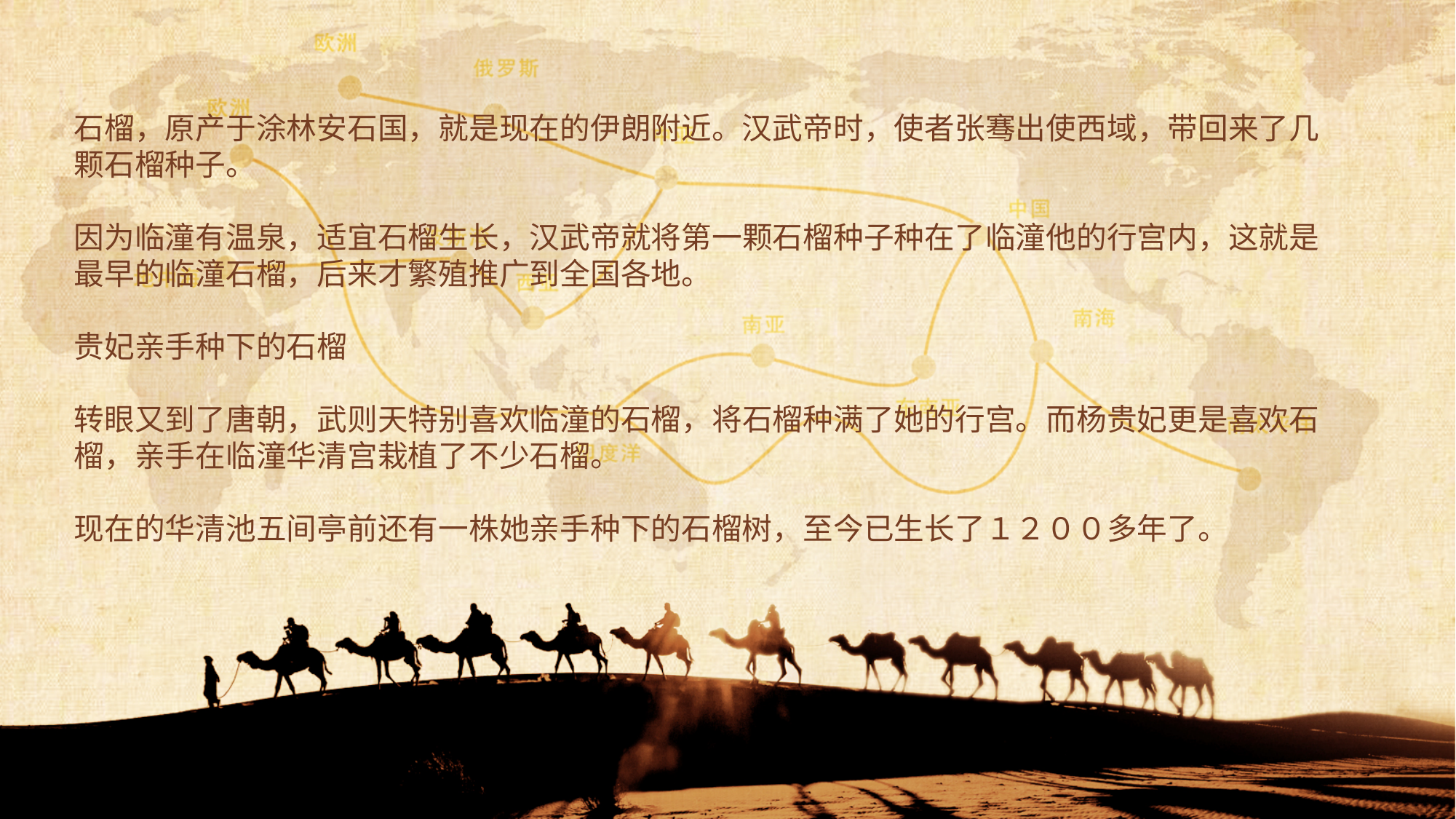

石榴，原产于涂林安石国，就是现在的伊朗附近。汉武帝时，使者张骞出使西域，带回来了几颗石榴种子。
因为临潼有温泉，适宜石榴生长，汉武帝就将第一颗石榴种子种在了临潼他的行宫内，这就是最早的临潼石榴，后来才繁殖推广到全国各地。
贵妃亲手种下的石榴

转眼又到了唐朝，武则天特别喜欢临潼的石榴，将石榴种满了她的行宫。而杨贵妃更是喜欢石榴，亲手在临潼华清宫栽植了不少石榴。
现在的华清池五间亭前还有一株她亲手种下的石榴树，至今已生长了１２００多年了。